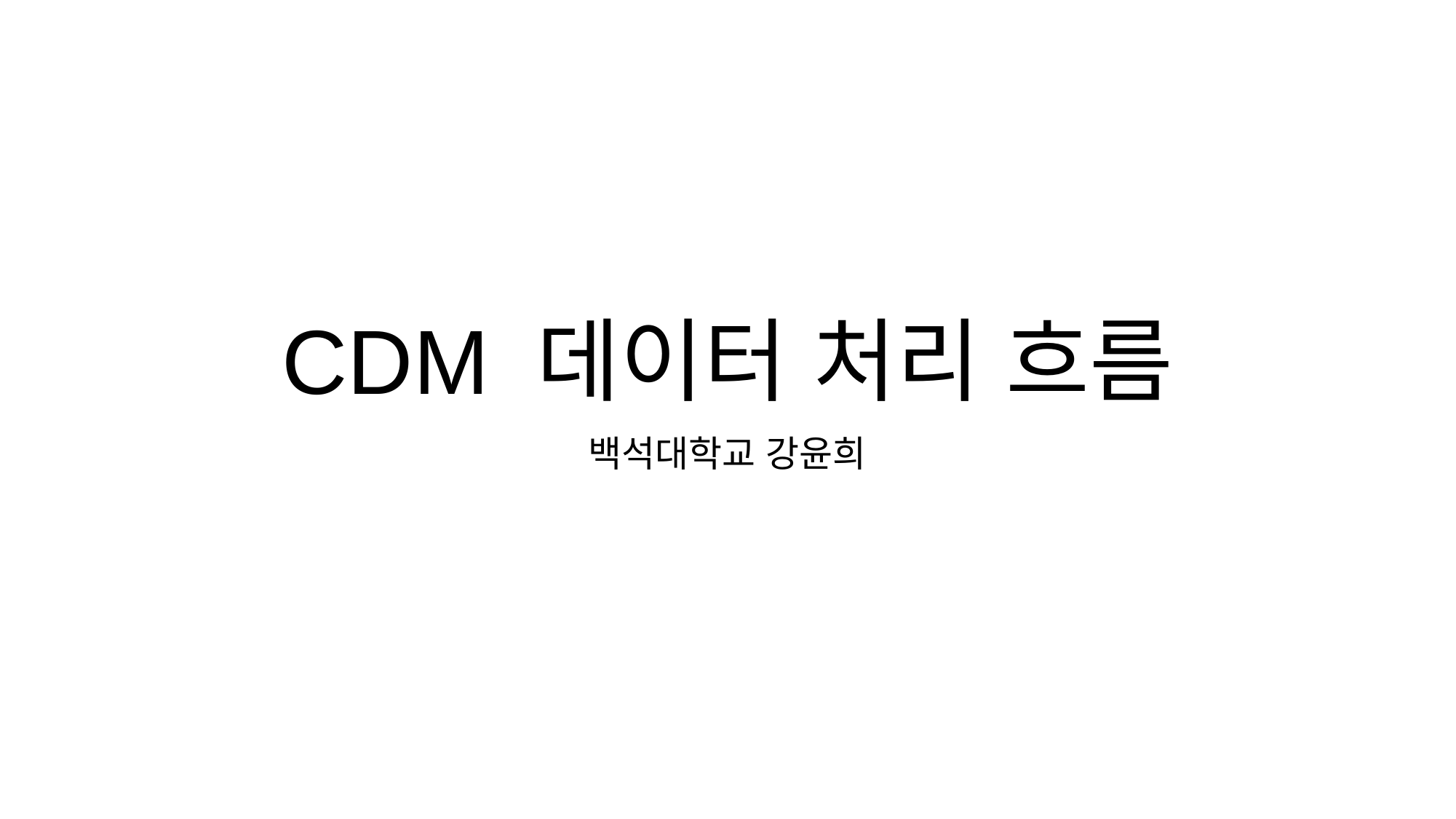

# CDM 데이터 처리 흐름
백석대학교 강윤희